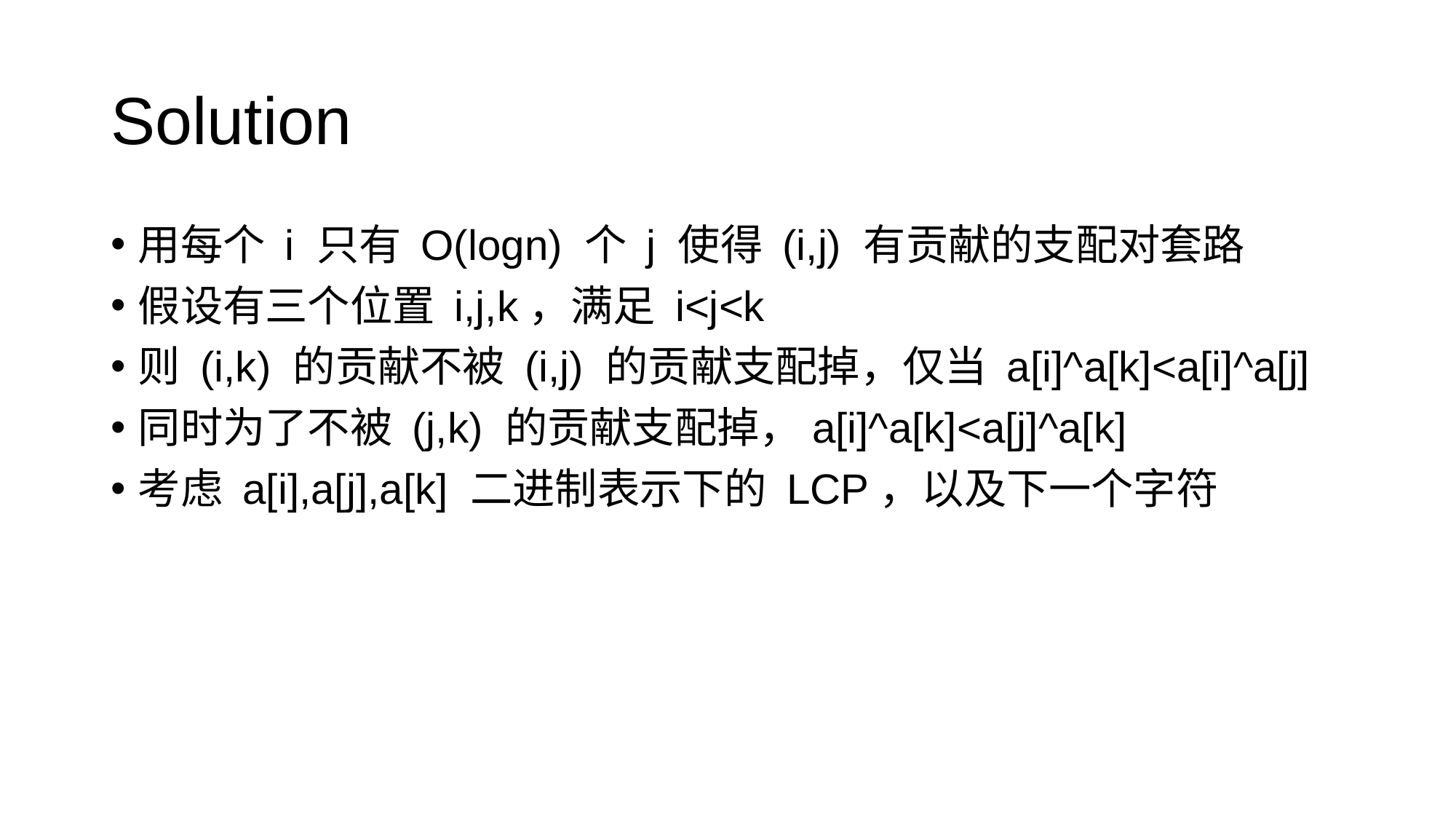

# Solution
用每个 i 只有 O(logn) 个 j 使得 (i,j) 有贡献的支配对套路
假设有三个位置 i,j,k，满足 i<j<k
则 (i,k) 的贡献不被 (i,j) 的贡献支配掉，仅当 a[i]^a[k]<a[i]^a[j]
同时为了不被 (j,k) 的贡献支配掉，a[i]^a[k]<a[j]^a[k]
考虑 a[i],a[j],a[k] 二进制表示下的 LCP，以及下一个字符